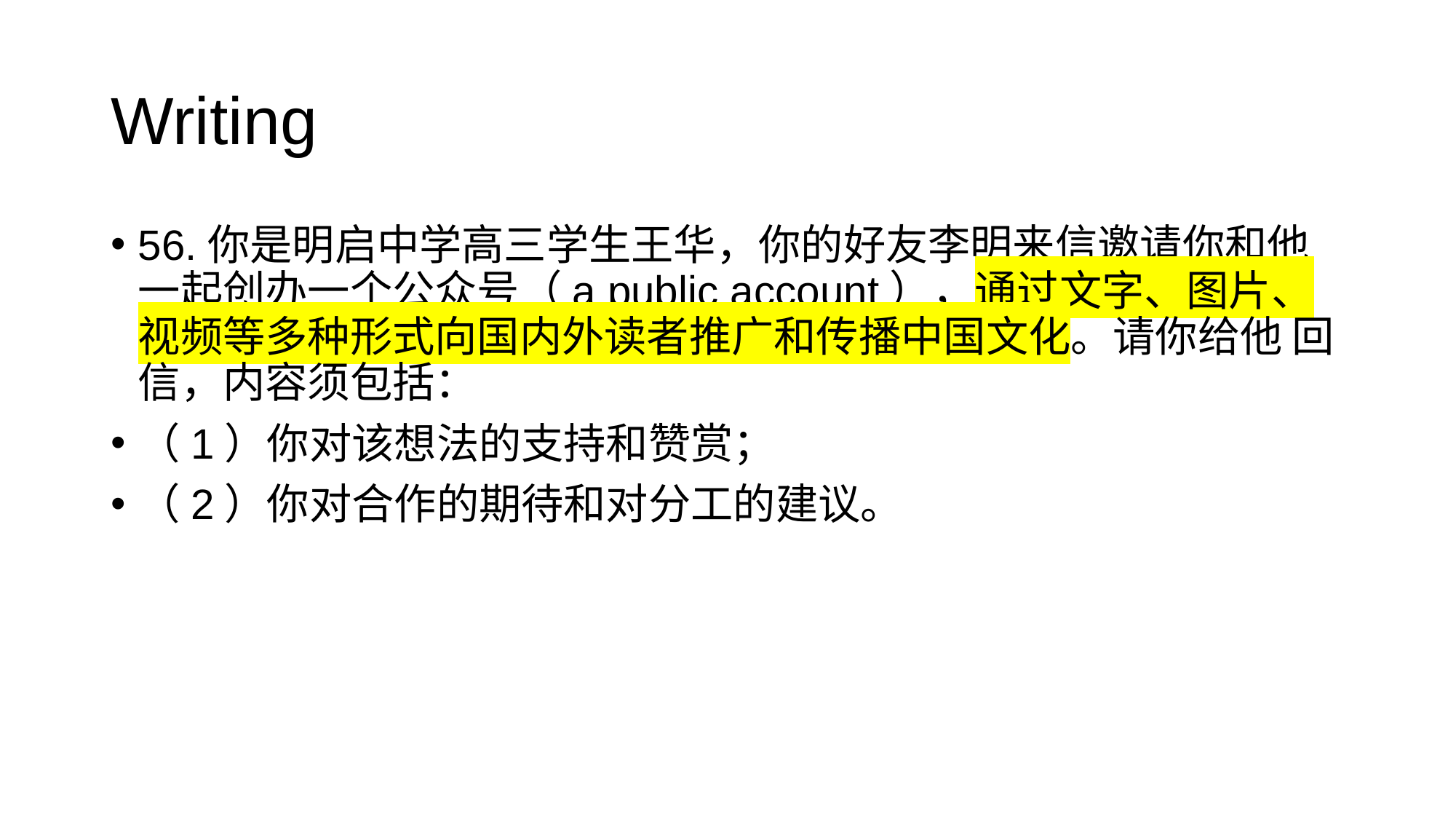

# Writing
56.你是明启中学高三学生王华，你的好友李明来信邀请你和他一起创办一个公众号（a public account），通过文字、图片、视频等多种形式向国内外读者推广和传播中国文化。请你给他 回信，内容须包括：
（1）你对该想法的支持和赞赏；
（2）你对合作的期待和对分工的建议。